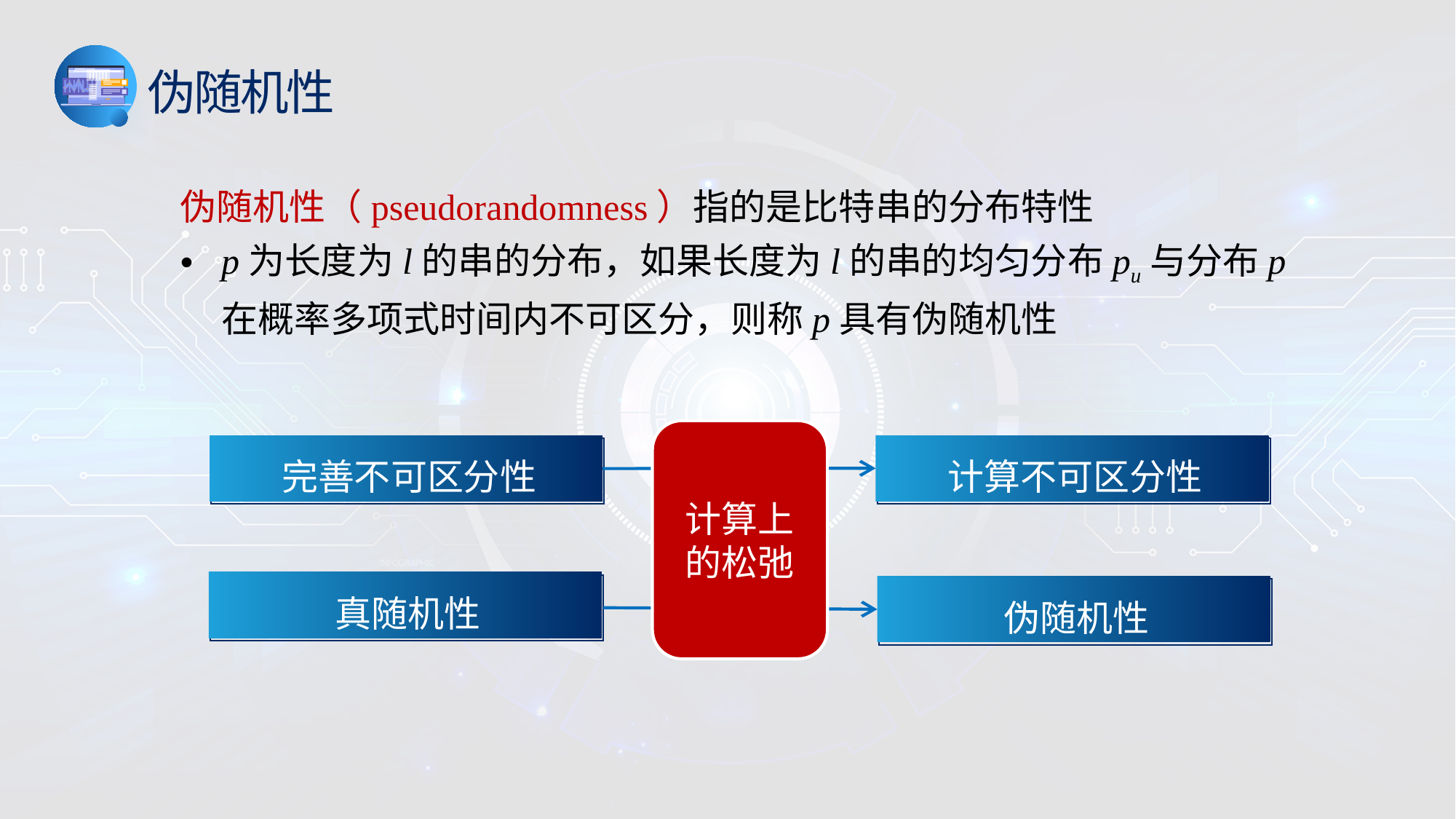

伪随机性

伪随机性（pseudorandomness）指的是比特串的分布特性
p为长度为l的串的分布，如果长度为l的串的均匀分布pu与分布p在概率多项式时间内不可区分，则称p具有伪随机性
计算上的松弛

计算不可区分性

完善不可区分性

真随机性

伪随机性